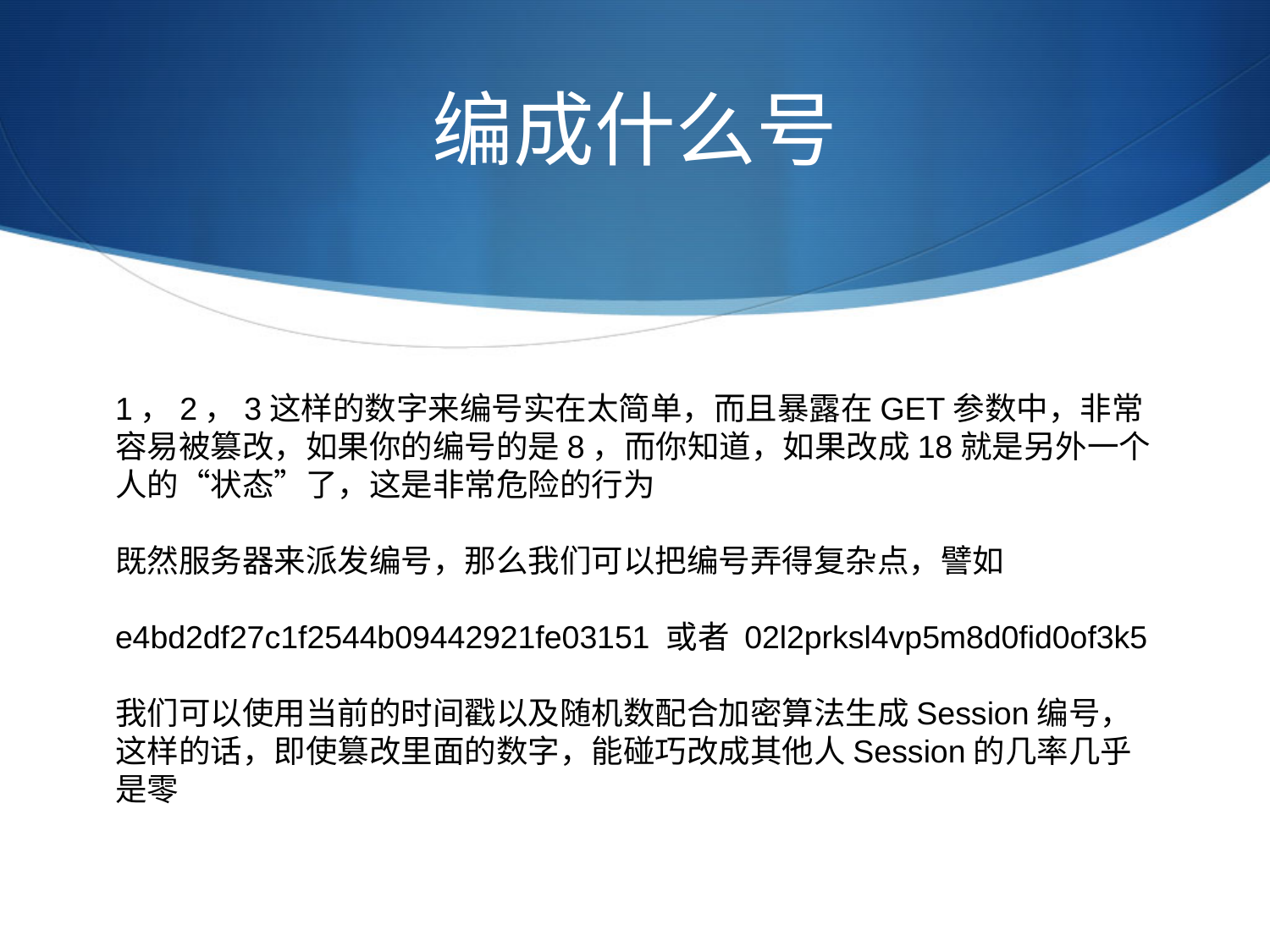

# 编成什么号
1，2，3这样的数字来编号实在太简单，而且暴露在GET参数中，非常容易被篡改，如果你的编号的是8，而你知道，如果改成18就是另外一个人的“状态”了，这是非常危险的行为

既然服务器来派发编号，那么我们可以把编号弄得复杂点，譬如

e4bd2df27c1f2544b09442921fe03151 或者 02l2prksl4vp5m8d0fid0of3k5

我们可以使用当前的时间戳以及随机数配合加密算法生成Session编号，这样的话，即使篡改里面的数字，能碰巧改成其他人Session的几率几乎是零